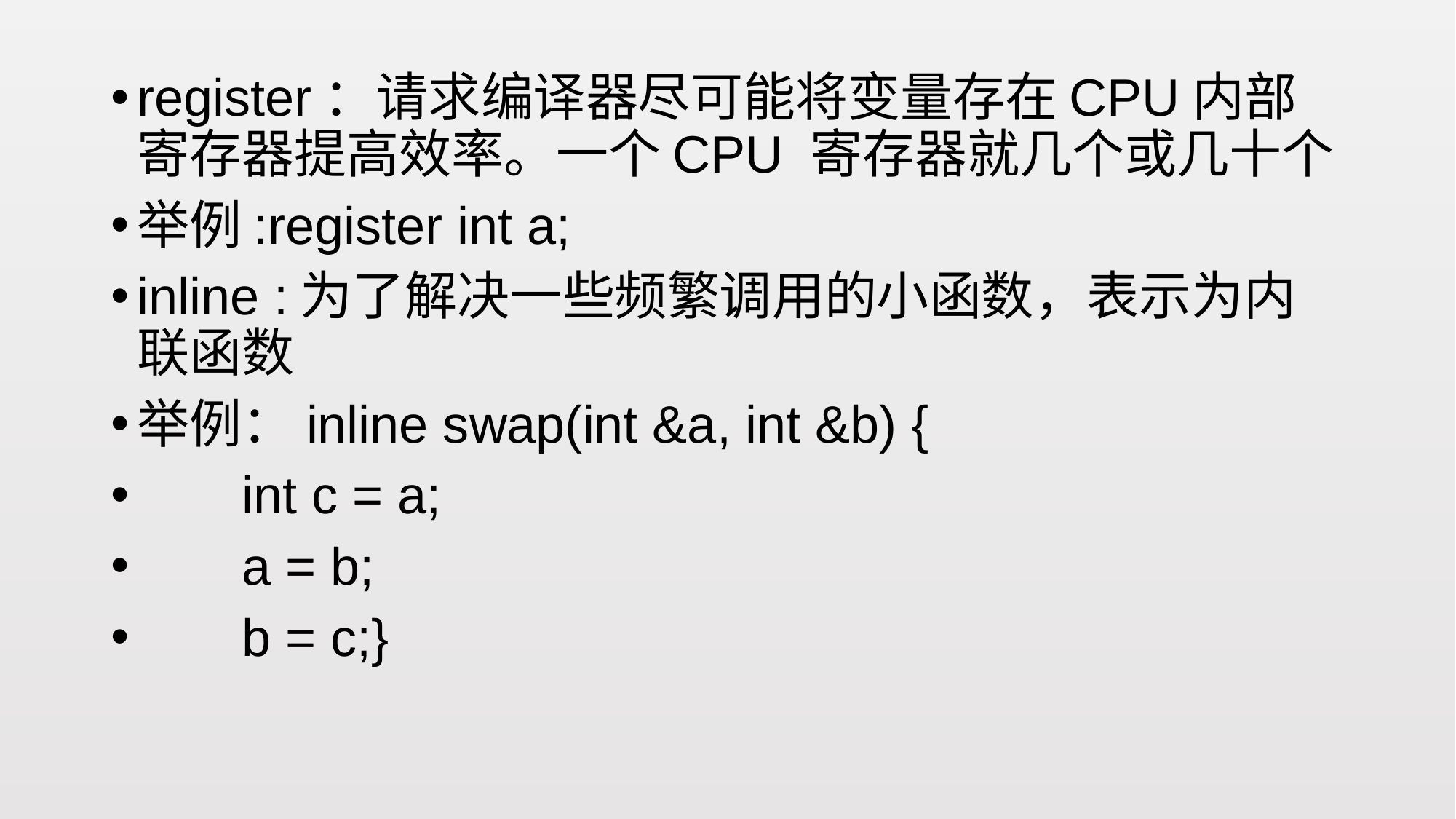

register：请求编译器尽可能将变量存在CPU内部寄存器提高效率。一个CPU 寄存器就几个或几十个
举例:register int a;
inline :为了解决一些频繁调用的小函数，表示为内联函数
举例：inline swap(int &a, int &b) {
	int c = a;
	a = b;
	b = c;}